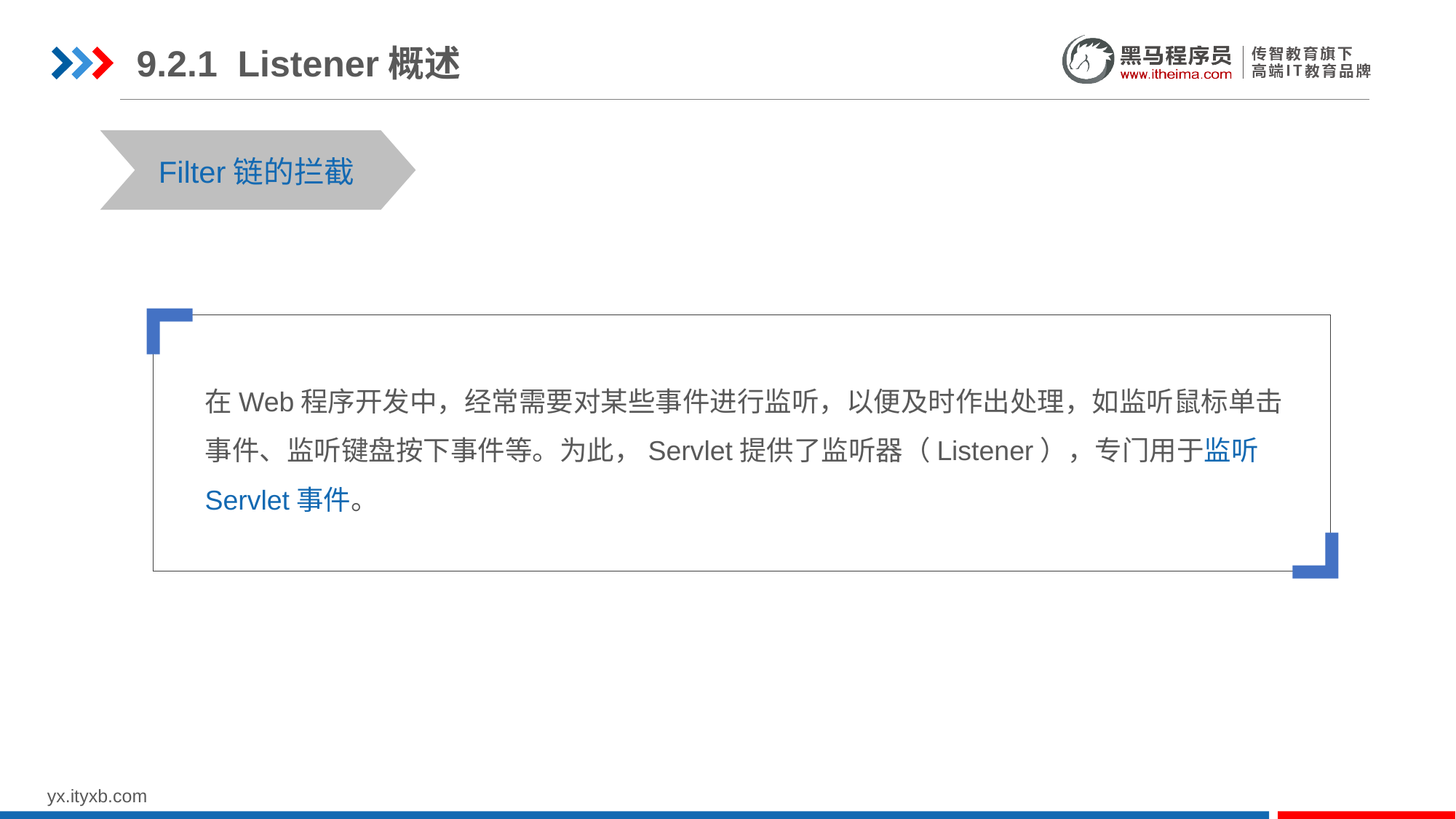

9.2.1  Listener概述

Filter链的拦截

在Web程序开发中，经常需要对某些事件进行监听，以便及时作出处理，如监听鼠标单击事件、监听键盘按下事件等。为此，Servlet提供了监听器（Listener），专门用于监听Servlet事件。